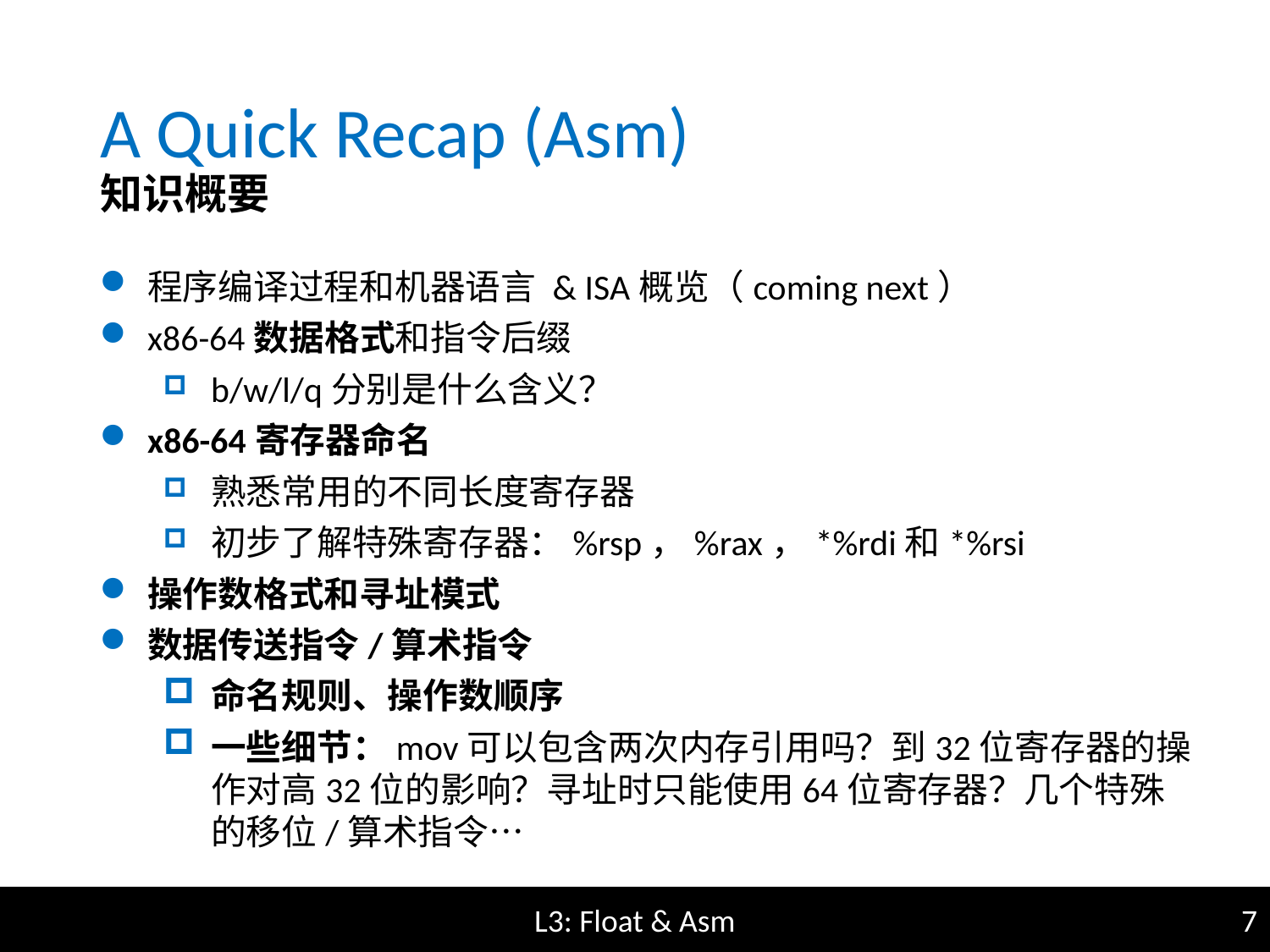

A Quick Recap (Asm)
知识概要
程序编译过程和机器语言 & ISA概览（coming next）
x86-64数据格式和指令后缀
b/w/l/q分别是什么含义？
x86-64寄存器命名
熟悉常用的不同长度寄存器
初步了解特殊寄存器：%rsp，%rax，*%rdi和*%rsi
操作数格式和寻址模式
数据传送指令/算术指令
命名规则、操作数顺序
一些细节：mov可以包含两次内存引用吗？到32位寄存器的操作对高32位的影响？寻址时只能使用64位寄存器？几个特殊的移位/算术指令…

L3: Float & Asm
7